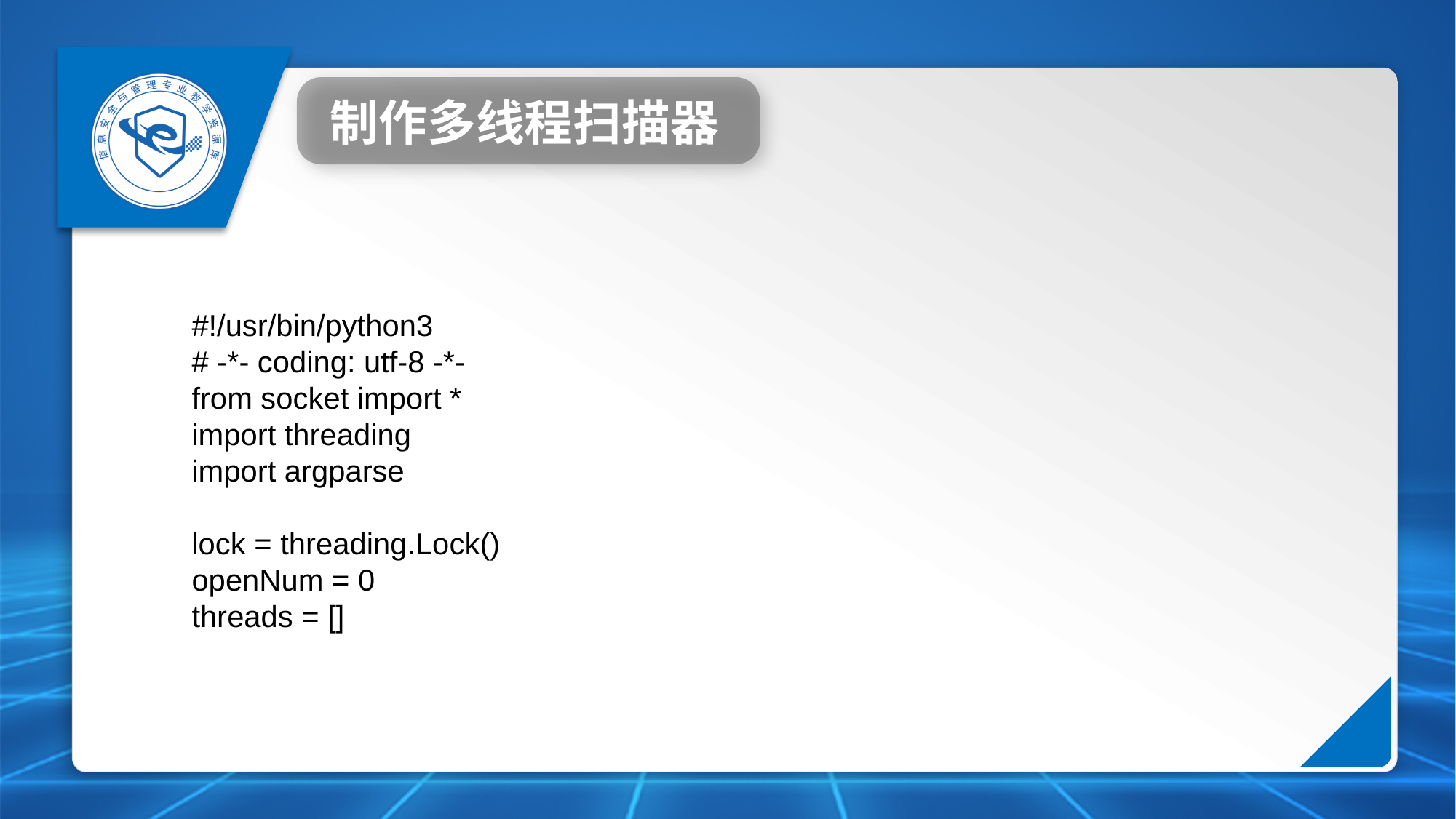

制作多线程扫描器
#!/usr/bin/python3
# -*- coding: utf-8 -*-
from socket import *
import threading
import argparse

lock = threading.Lock()
openNum = 0
threads = []